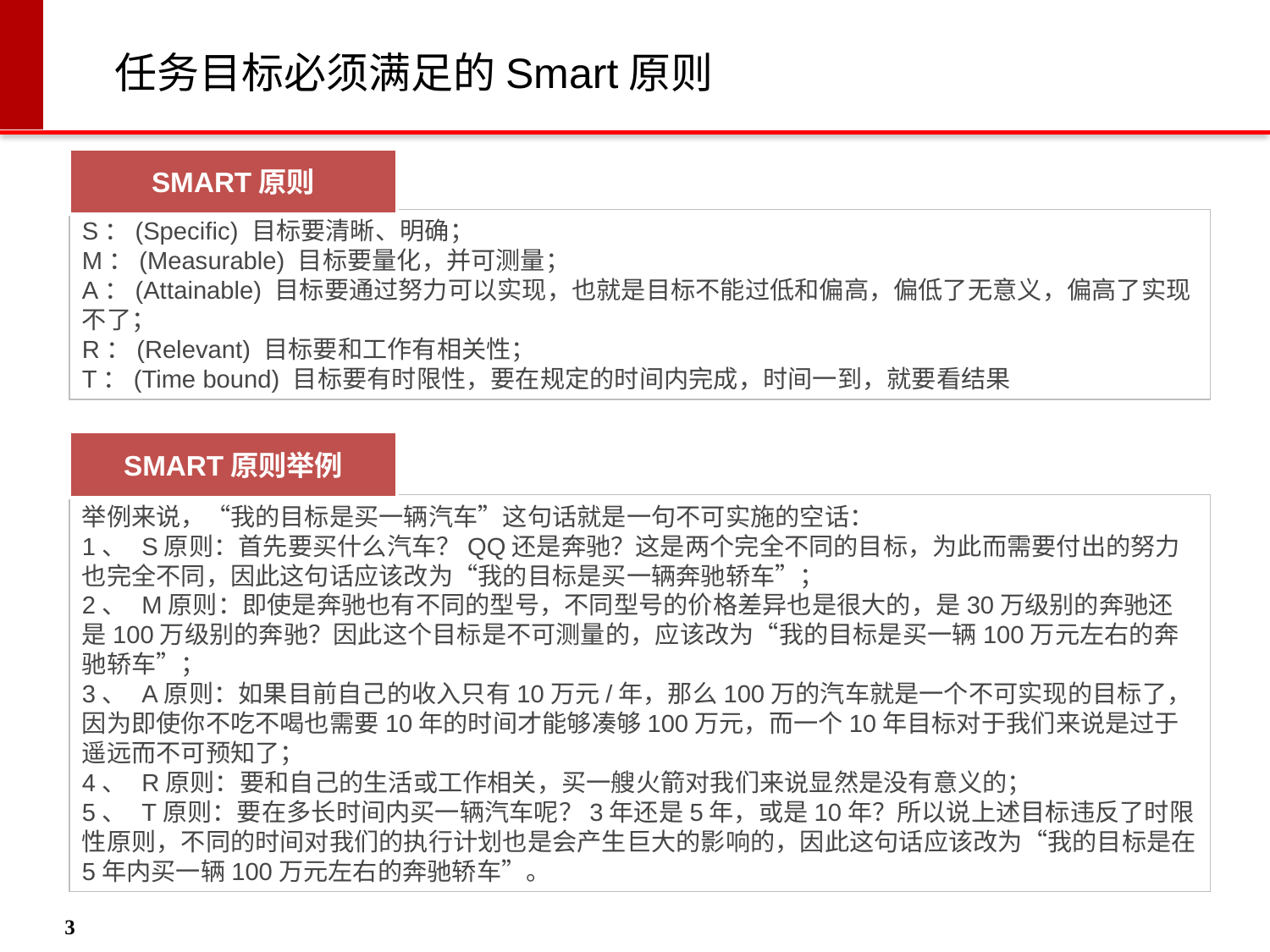

# 任务目标必须满足的Smart原则
SMART原则
S：(Specific) 目标要清晰、明确；
M：(Measurable) 目标要量化，并可测量；
A：(Attainable) 目标要通过努力可以实现，也就是目标不能过低和偏高，偏低了无意义，偏高了实现不了；
R：(Relevant) 目标要和工作有相关性；
T：(Time bound) 目标要有时限性，要在规定的时间内完成，时间一到，就要看结果
SMART原则举例
举例来说，“我的目标是买一辆汽车”这句话就是一句不可实施的空话：
1、  S原则：首先要买什么汽车？QQ还是奔驰？这是两个完全不同的目标，为此而需要付出的努力也完全不同，因此这句话应该改为“我的目标是买一辆奔驰轿车”；
2、  M原则：即使是奔驰也有不同的型号，不同型号的价格差异也是很大的，是30万级别的奔驰还是100万级别的奔驰？因此这个目标是不可测量的，应该改为“我的目标是买一辆100万元左右的奔驰轿车”；
3、  A原则：如果目前自己的收入只有10万元/年，那么100万的汽车就是一个不可实现的目标了，因为即使你不吃不喝也需要10年的时间才能够凑够100万元，而一个10年目标对于我们来说是过于遥远而不可预知了；
4、  R原则：要和自己的生活或工作相关，买一艘火箭对我们来说显然是没有意义的；
5、  T原则：要在多长时间内买一辆汽车呢？3年还是5年，或是10年？所以说上述目标违反了时限性原则，不同的时间对我们的执行计划也是会产生巨大的影响的，因此这句话应该改为“我的目标是在5年内买一辆100万元左右的奔驰轿车”。
3